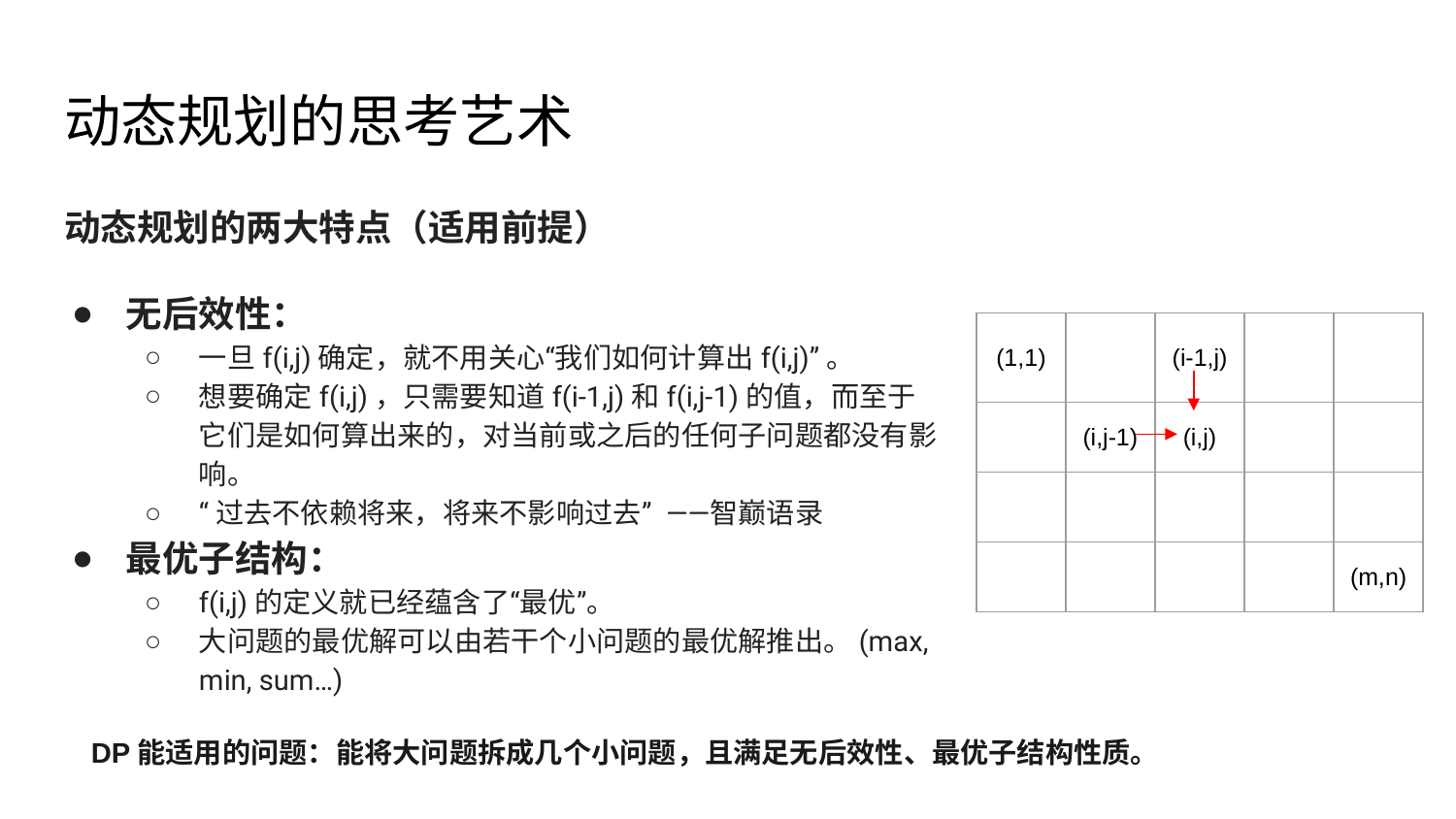

# 动态规划的思考艺术
动态规划的两大特点（适用前提）
无后效性：
一旦f(i,j)确定，就不用关心“我们如何计算出f(i,j)”。
想要确定f(i,j)，只需要知道f(i-1,j)和f(i,j-1)的值，而至于它们是如何算出来的，对当前或之后的任何子问题都没有影响。
“过去不依赖将来，将来不影响过去”  ——智巅语录
最优子结构：
f(i,j)的定义就已经蕴含了“最优”。
大问题的最优解可以由若干个小问题的最优解推出。(max, min, sum…)

| (1,1) |  | (i-1,j) |  |  |
| --- | --- | --- | --- | --- |
|  | (i,j-1) | (i,j) |  |  |
|  |  |  |  |  |
|  |  |  |  | (m,n) |
DP能适用的问题：能将大问题拆成几个小问题，且满足无后效性、最优子结构性质。